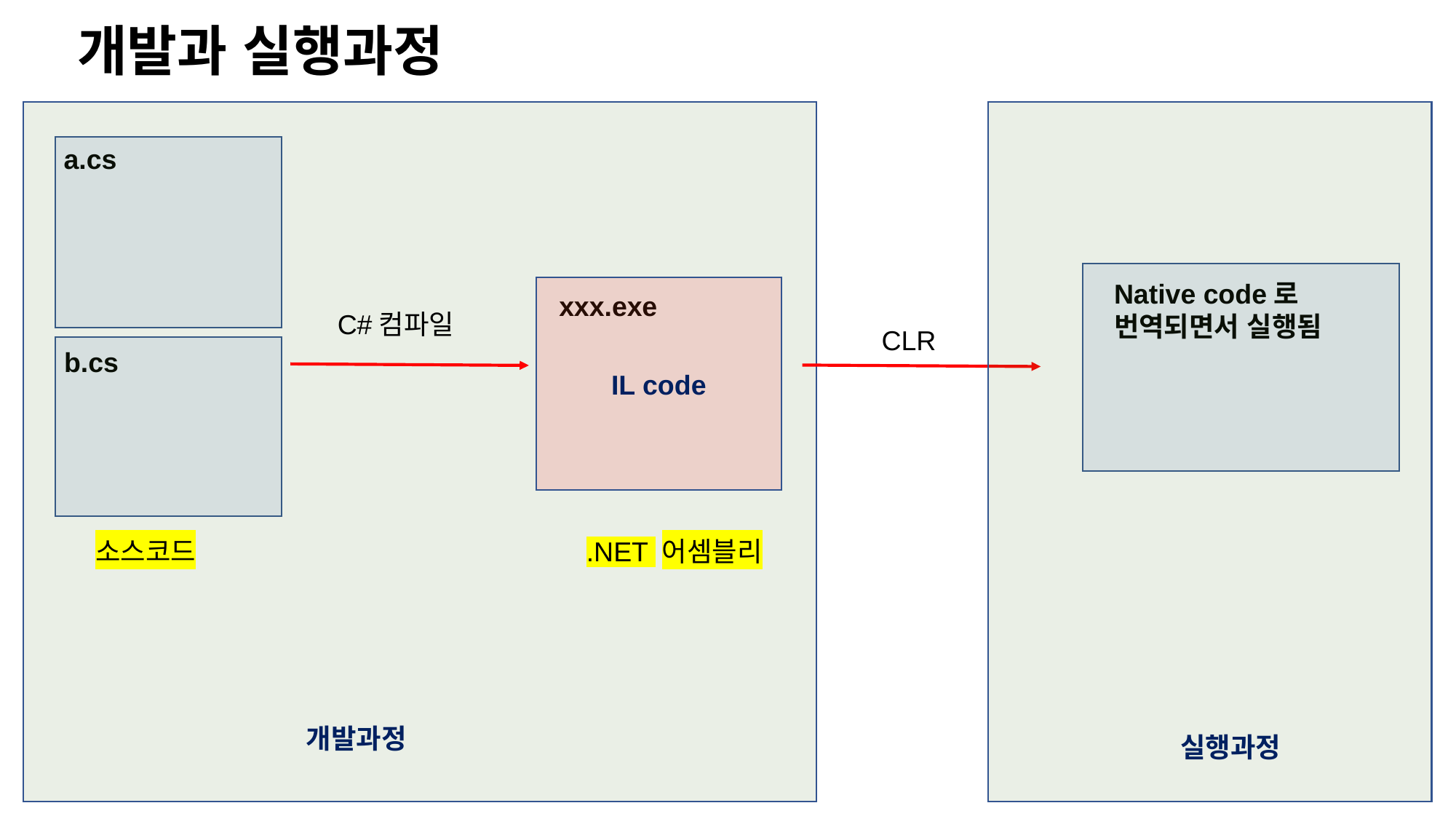

개발과 실행과정

a.cs

Native code로
번역되면서 실행됨
IL code
xxx.exe
C#컴파일
CLR

b.cs
소스코드
.NET 어셈블리
개발과정
실행과정